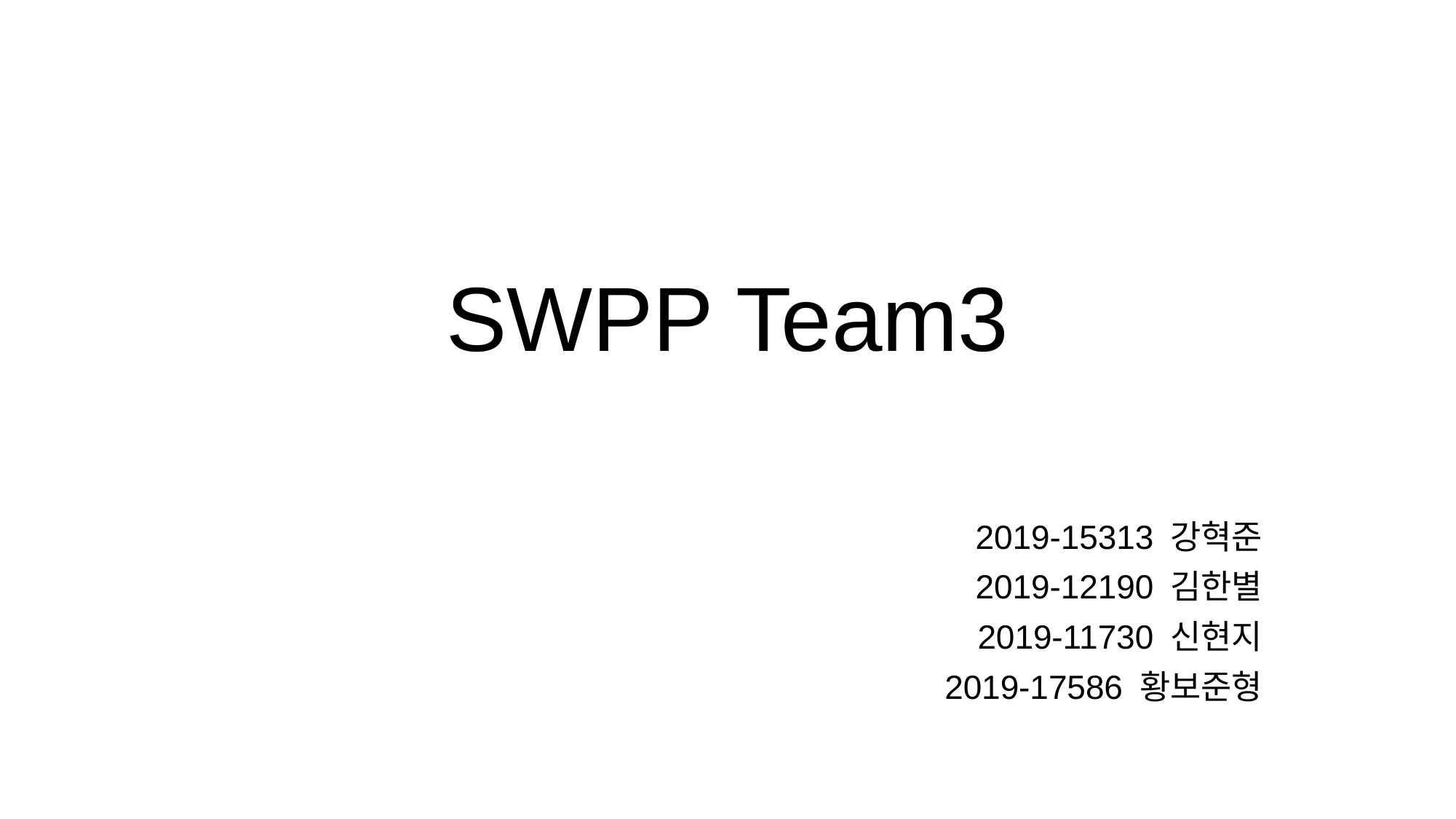

# SWPP Team3
2019-15313 강혁준
2019-12190 김한별
2019-11730 신현지
2019-17586 황보준형